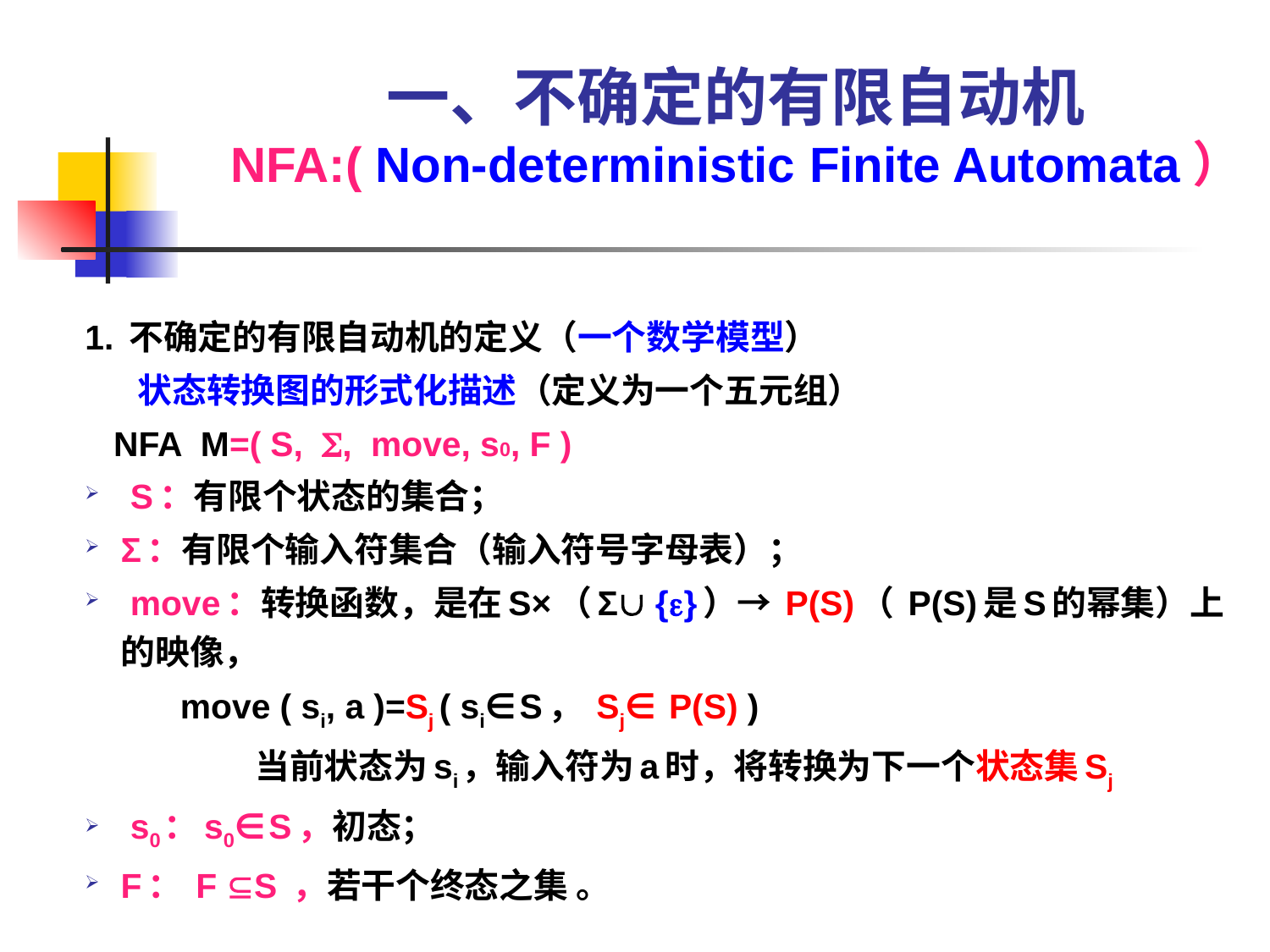

# 一、不确定的有限自动机 NFA:( Non-deterministic Finite Automata）
1. 不确定的有限自动机的定义（一个数学模型）
      状态转换图的形式化描述（定义为一个五元组）
   NFA  M=( S,  Σ,  move, s0, F )
 S：有限个状态的集合；
Σ：有限个输入符集合（输入符号字母表）；
 move：转换函数，是在S×（Σ∪ {ε}）→ P(S)（ P(S)是S的幂集）上的映像，
          move ( si, a )=Sj ( si∈S， Sj∈ P(S) )
                     当前状态为si，输入符为a时，将转换为下一个状态集Sj
 s0：s0∈S，初态；
F： F ⊆S ，若干个终态之集 。